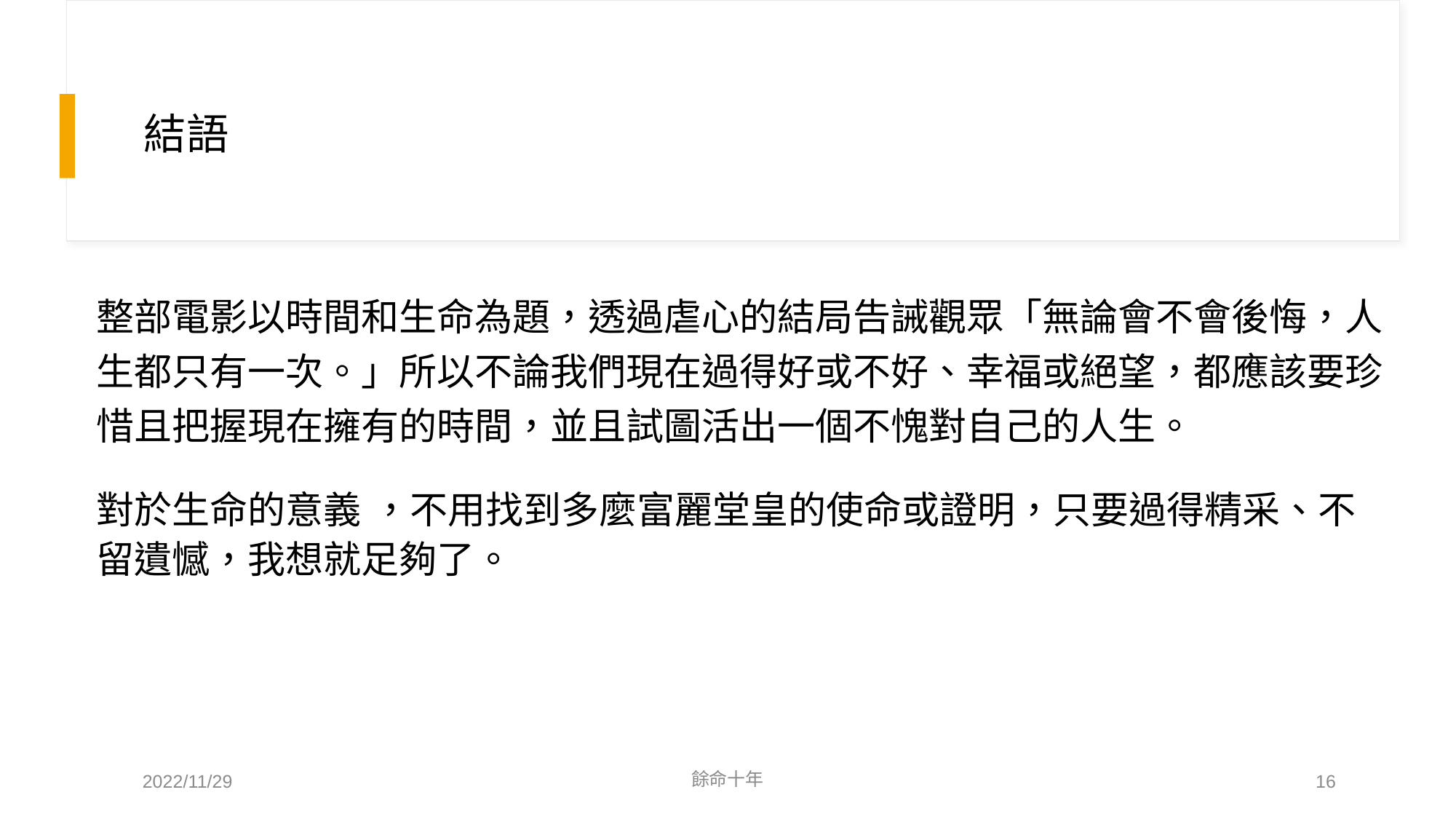

# 結語
整部電影以時間和生命為題，透過虐心的結局告誡觀眾「無論會不會後悔，人生都只有一次。」所以不論我們現在過得好或不好、幸福或絕望，都應該要珍惜且把握現在擁有的時間，並且試圖活出一個不愧對自己的人生。
對於生命的意義 ，不用找到多麼富麗堂皇的使命或證明，只要過得精采、不留遺憾，我想就足夠了。
2022/11/29
餘命十年
16